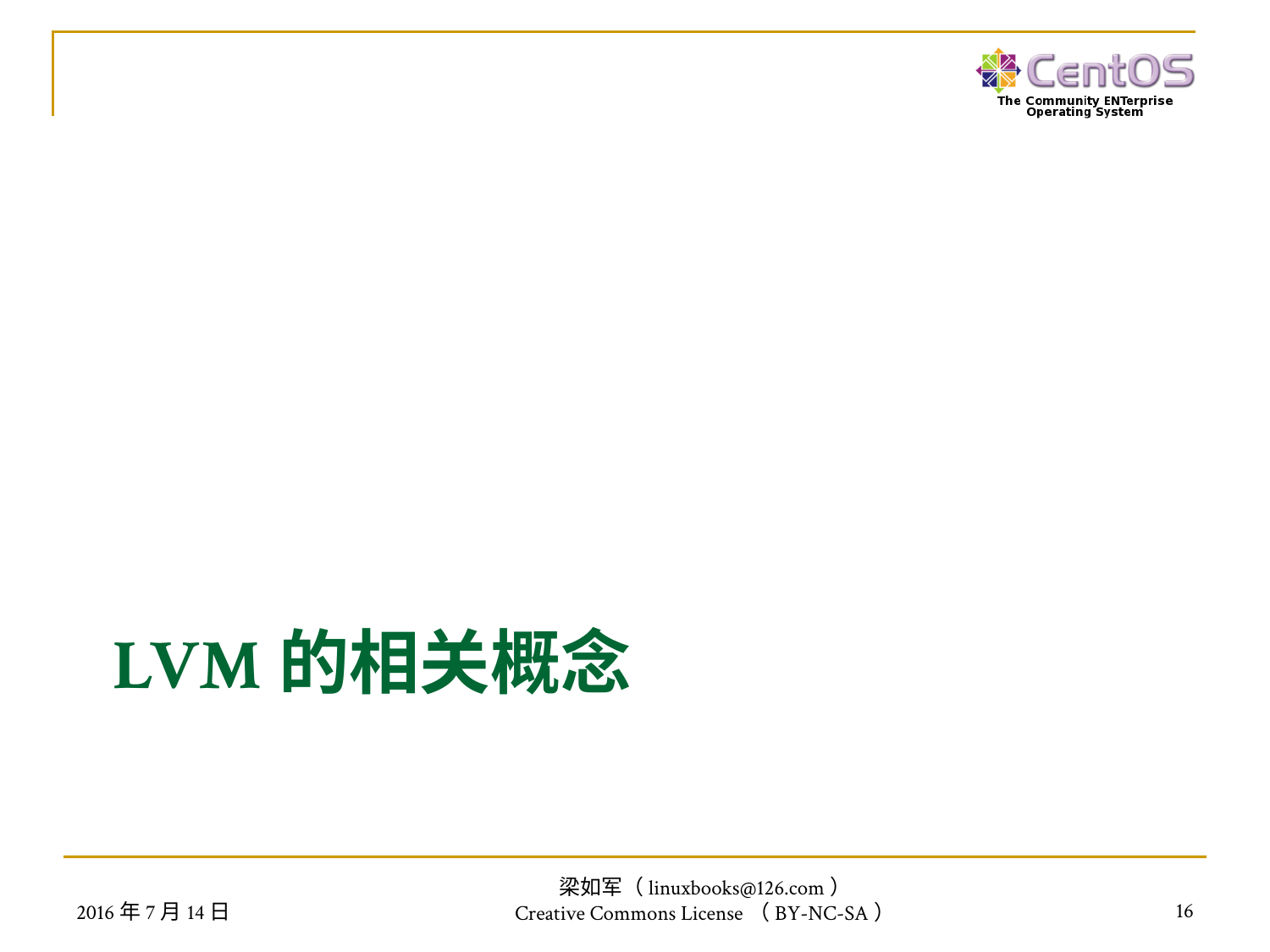

# LVM的相关概念
2016年7月14日
16
梁如军（linuxbooks@126.com）
Creative Commons License（BY-NC-SA）